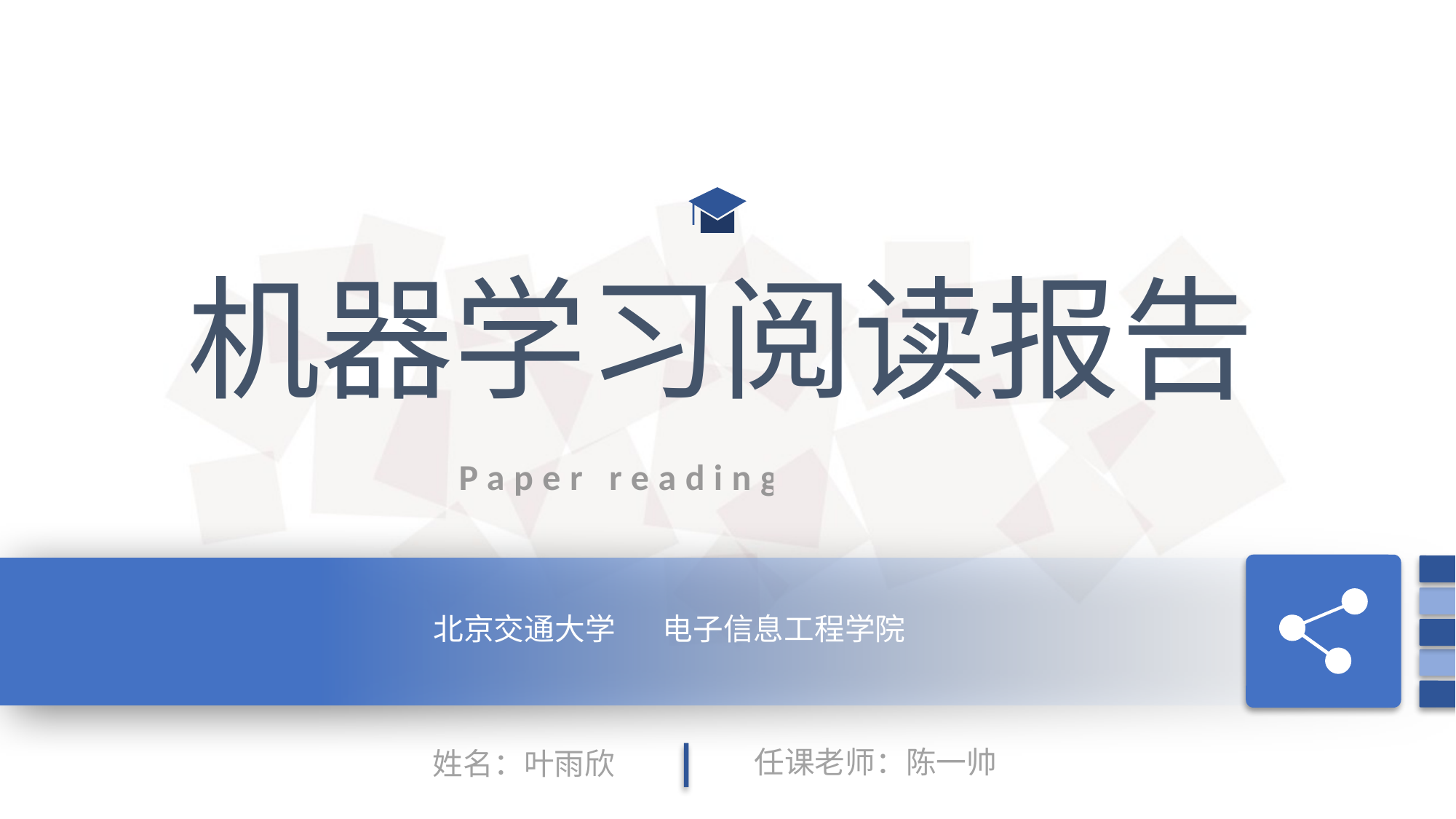

机器学习阅读报告
Paper reading report

北京交通大学       电子信息工程学院

任课老师：陈一帅
姓名：叶雨欣